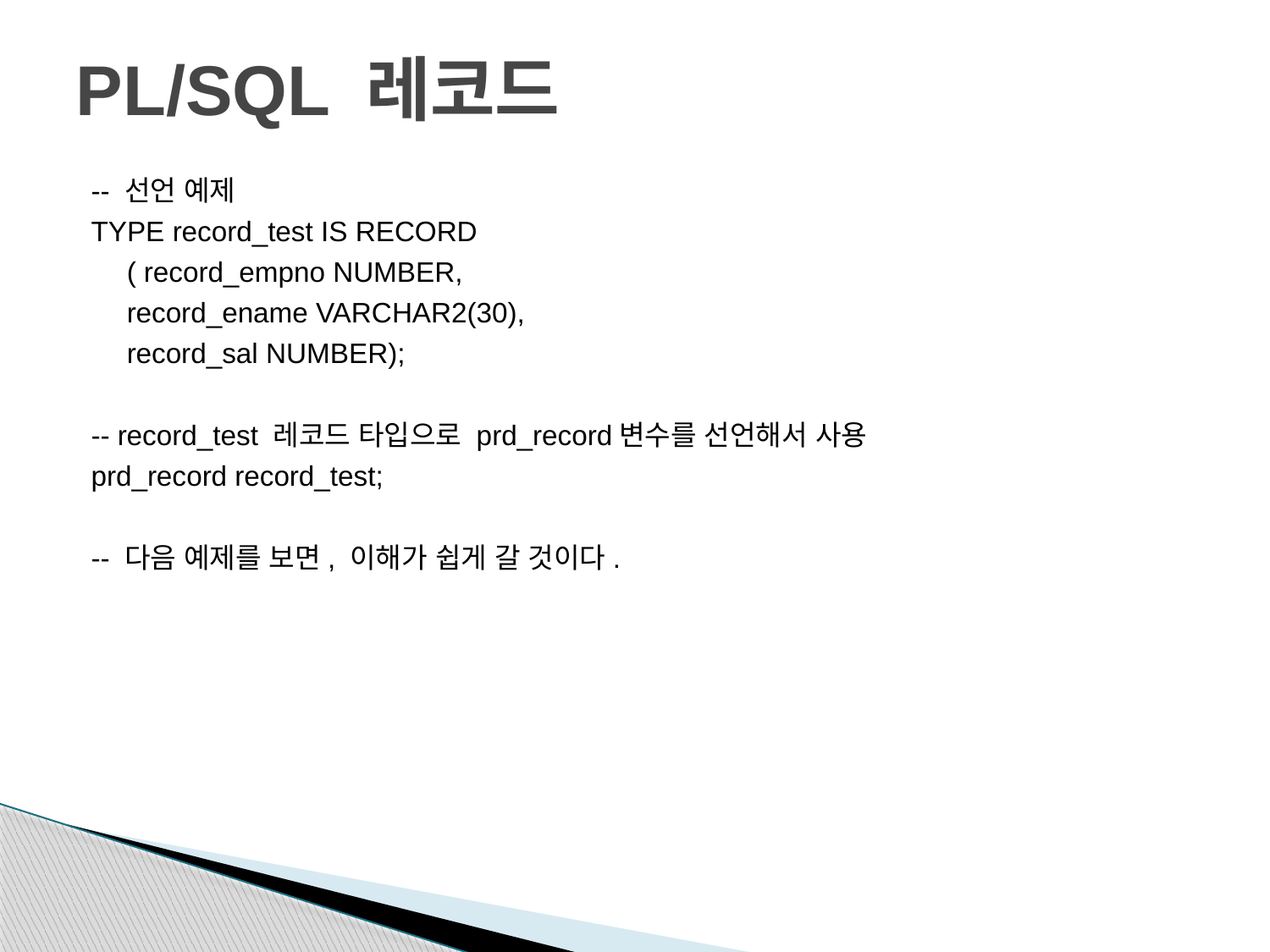

# PL/SQL 레코드
-- 선언 예제
TYPE record_test IS RECORD
	( record_empno NUMBER,
	record_ename VARCHAR2(30),
	record_sal NUMBER);

-- record_test 레코드 타입으로 prd_record변수를 선언해서 사용
prd_record record_test;

-- 다음 예제를 보면, 이해가 쉽게 갈 것이다.